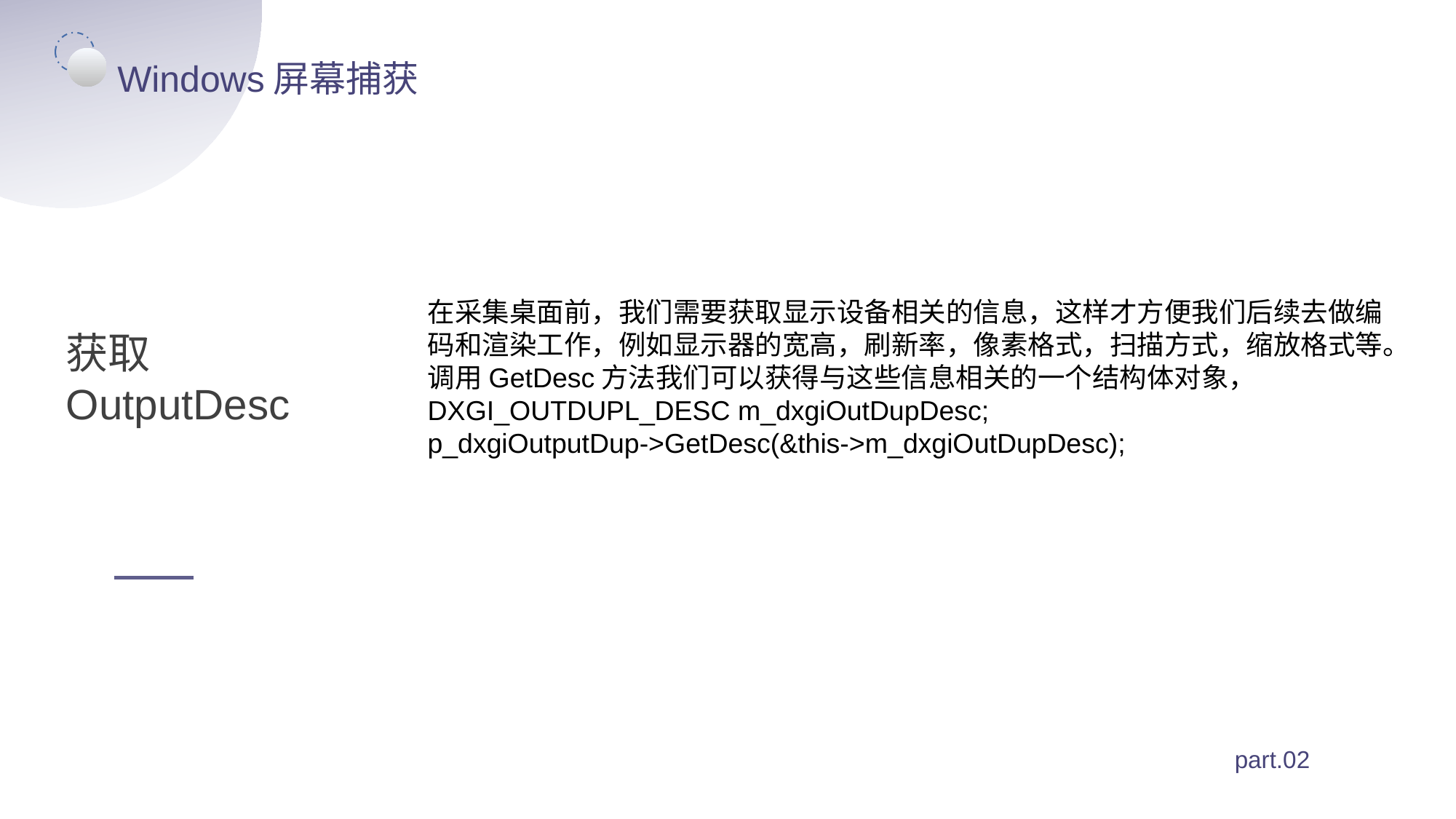

Windows屏幕捕获

在采集桌面前，我们需要获取显示设备相关的信息，这样才方便我们后续去做编码和渲染工作，例如显示器的宽高，刷新率，像素格式，扫描方式，缩放格式等。
调用GetDesc方法我们可以获得与这些信息相关的一个结构体对象，
DXGI_OUTDUPL_DESC m_dxgiOutDupDesc;
p_dxgiOutputDup->GetDesc(&this->m_dxgiOutDupDesc);
获取OutputDesc
part.02